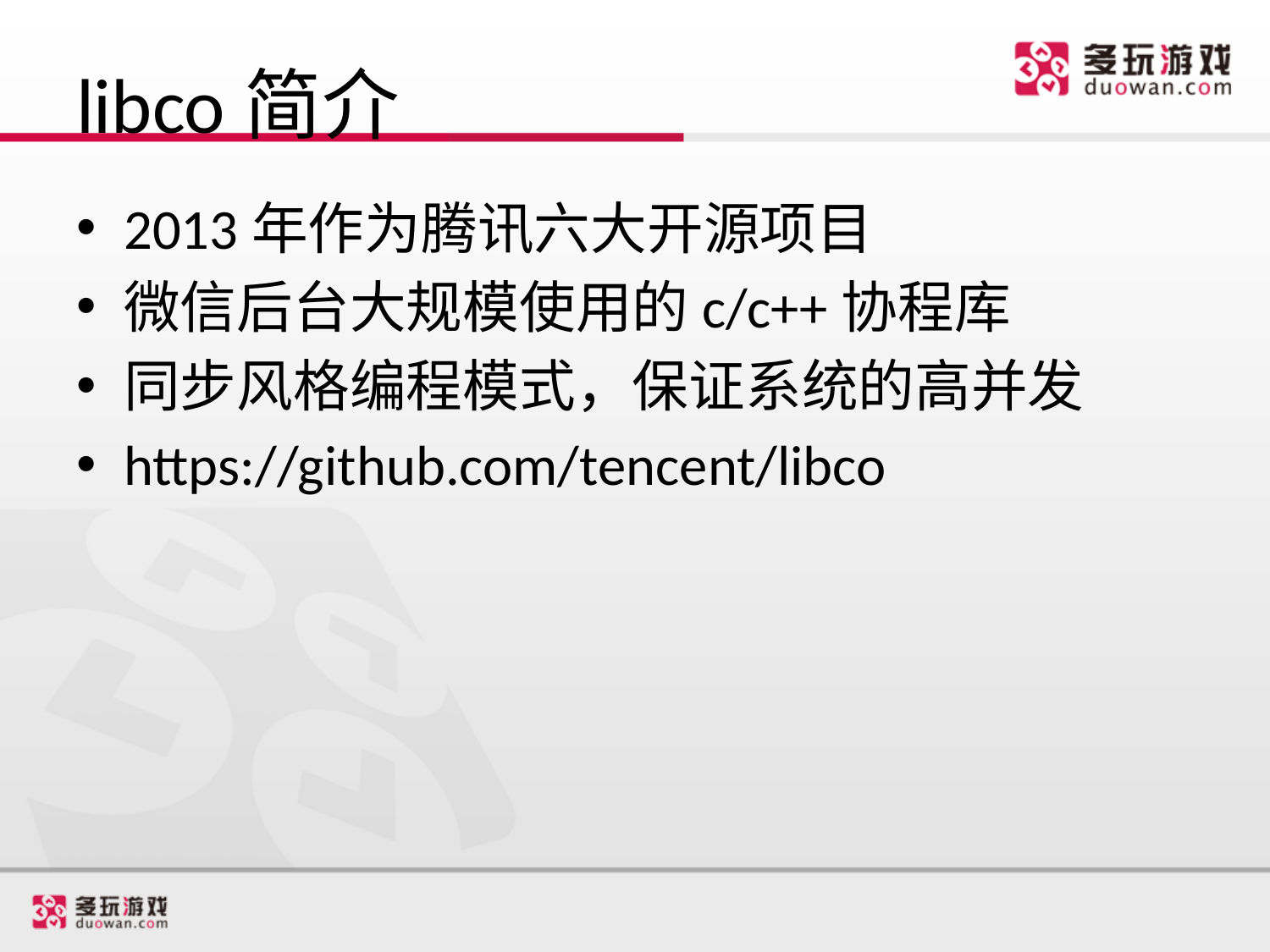

# libco简介
2013年作为腾讯六大开源项目
微信后台大规模使用的c/c++协程库
同步风格编程模式，保证系统的高并发
https://github.com/tencent/libco